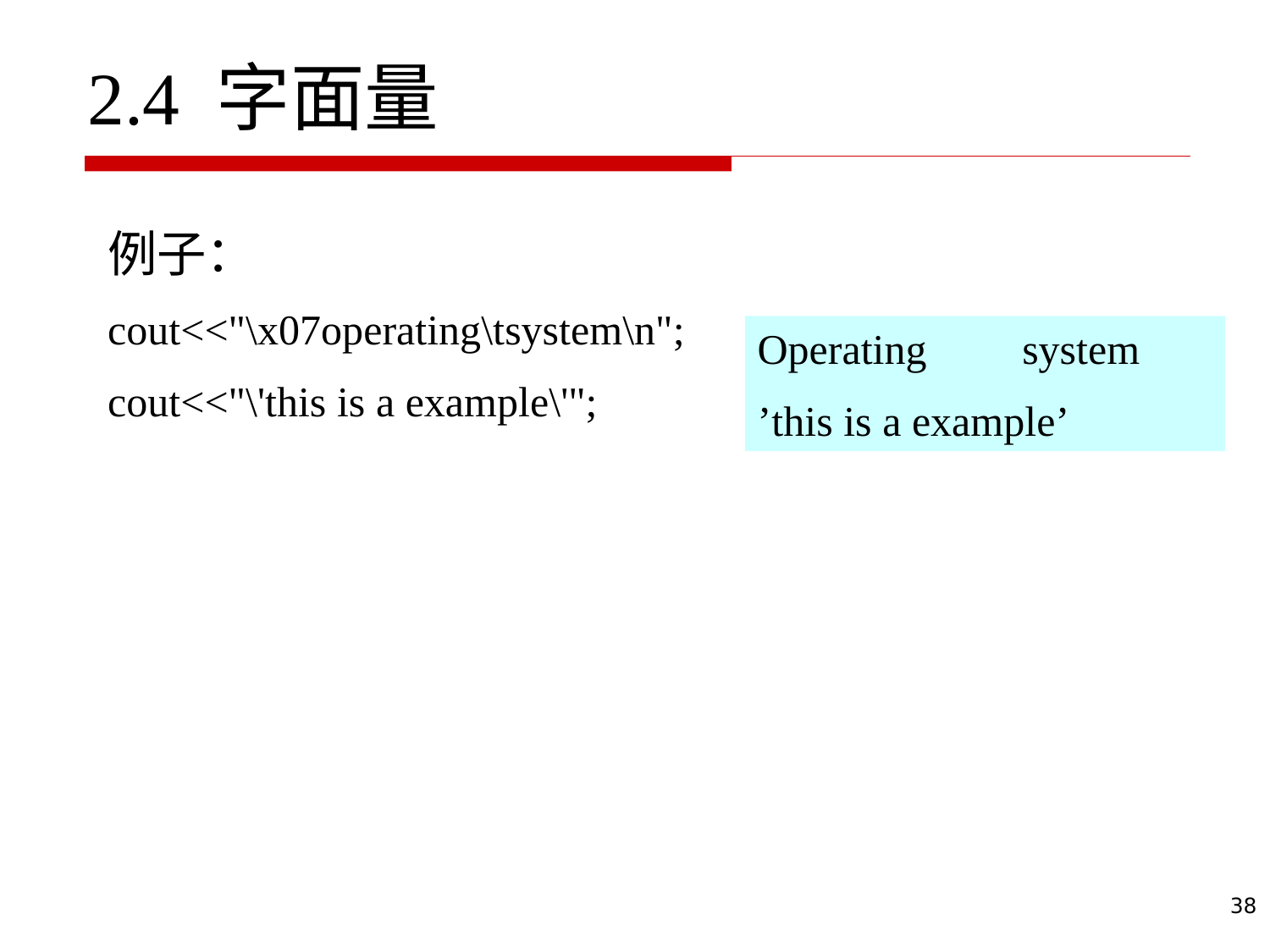

2.4 字面量
例子：
cout<<"\x07operating\tsystem\n";
cout<<"\'this is a example\'";
Operating         system
’this is a example’
38